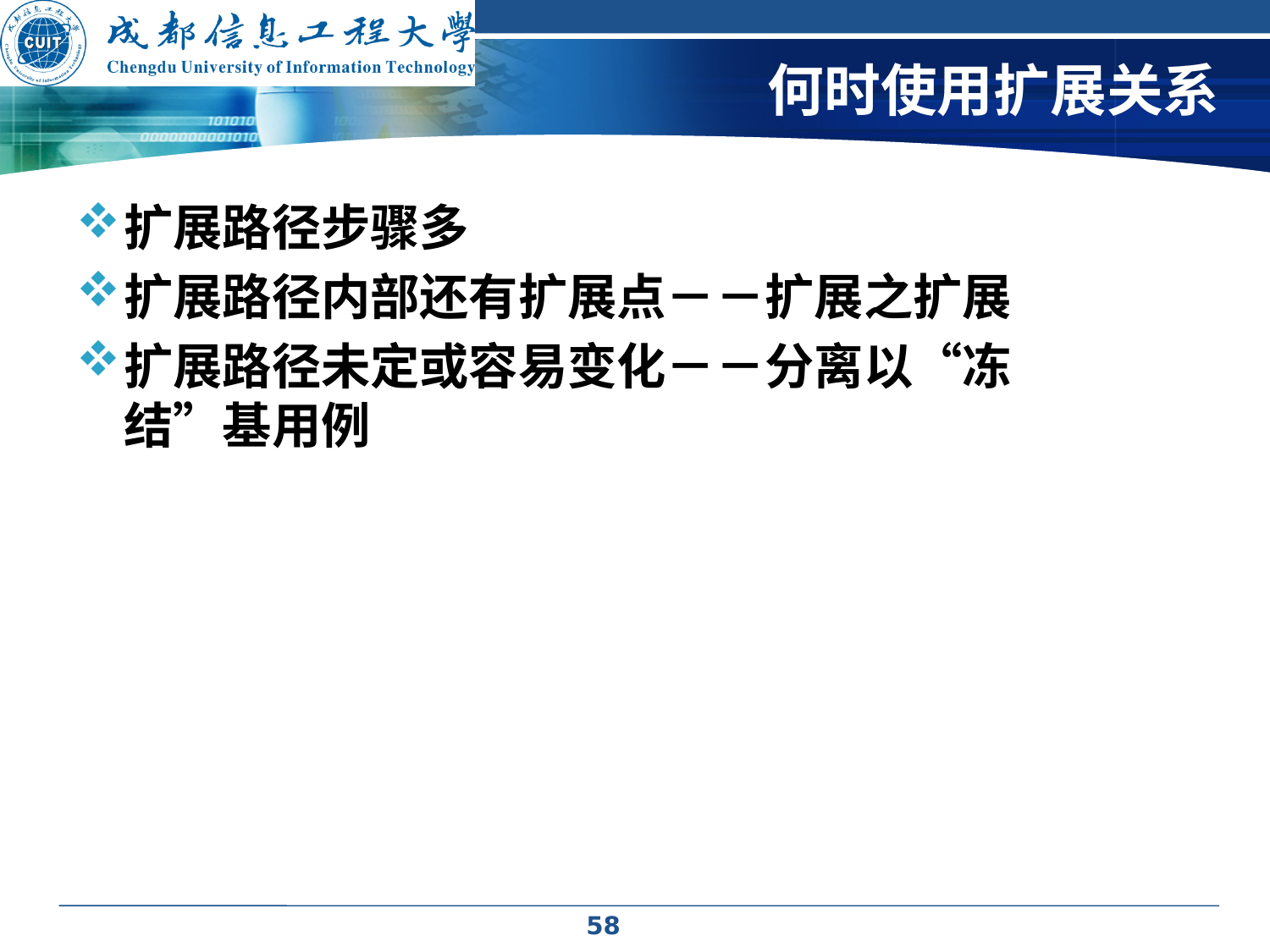

# 何时使用扩展关系
扩展路径步骤多
扩展路径内部还有扩展点－－扩展之扩展
扩展路径未定或容易变化－－分离以“冻结”基用例
58